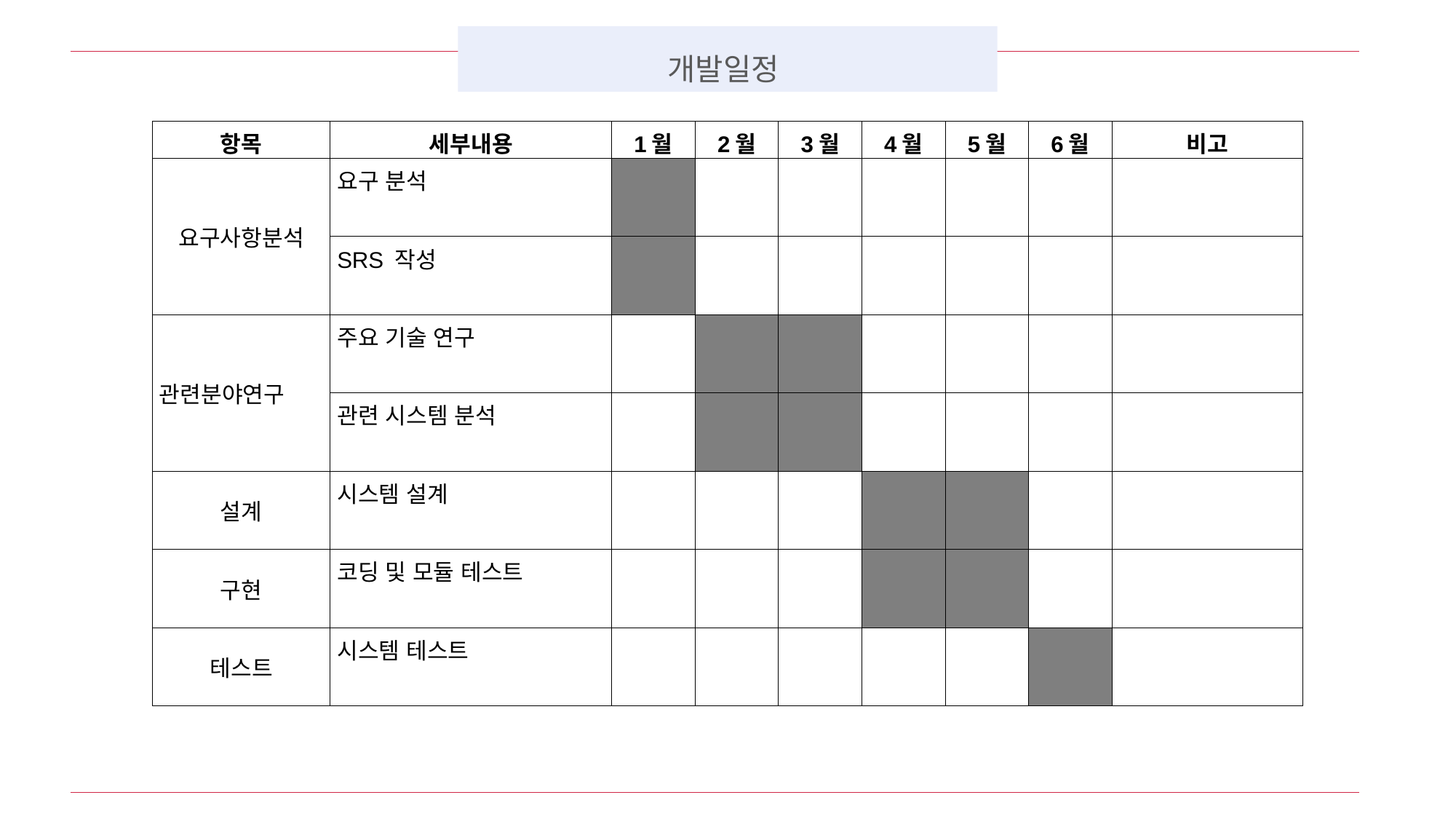

개발일정
| 항목 | 세부내용 | 1월 | 2월 | 3월 | 4월 | 5월 | 6월 | 비고 |
| --- | --- | --- | --- | --- | --- | --- | --- | --- |
| 요구사항분석 | 요구 분석 |  |  |  |  |  |  |  |
|  | SRS 작성 |  |  |  |  |  |  |  |
| 관련분야연구 | 주요 기술 연구 |  |  |  |  |  |  |  |
|  | 관련 시스템 분석 |  |  |  |  |  |  |  |
| 설계 | 시스템 설계 |  |  |  |  |  |  |  |
| 구현 | 코딩 및 모듈 테스트 |  |  |  |  |  |  |  |
| 테스트 | 시스템 테스트 |  |  |  |  |  |  |  |